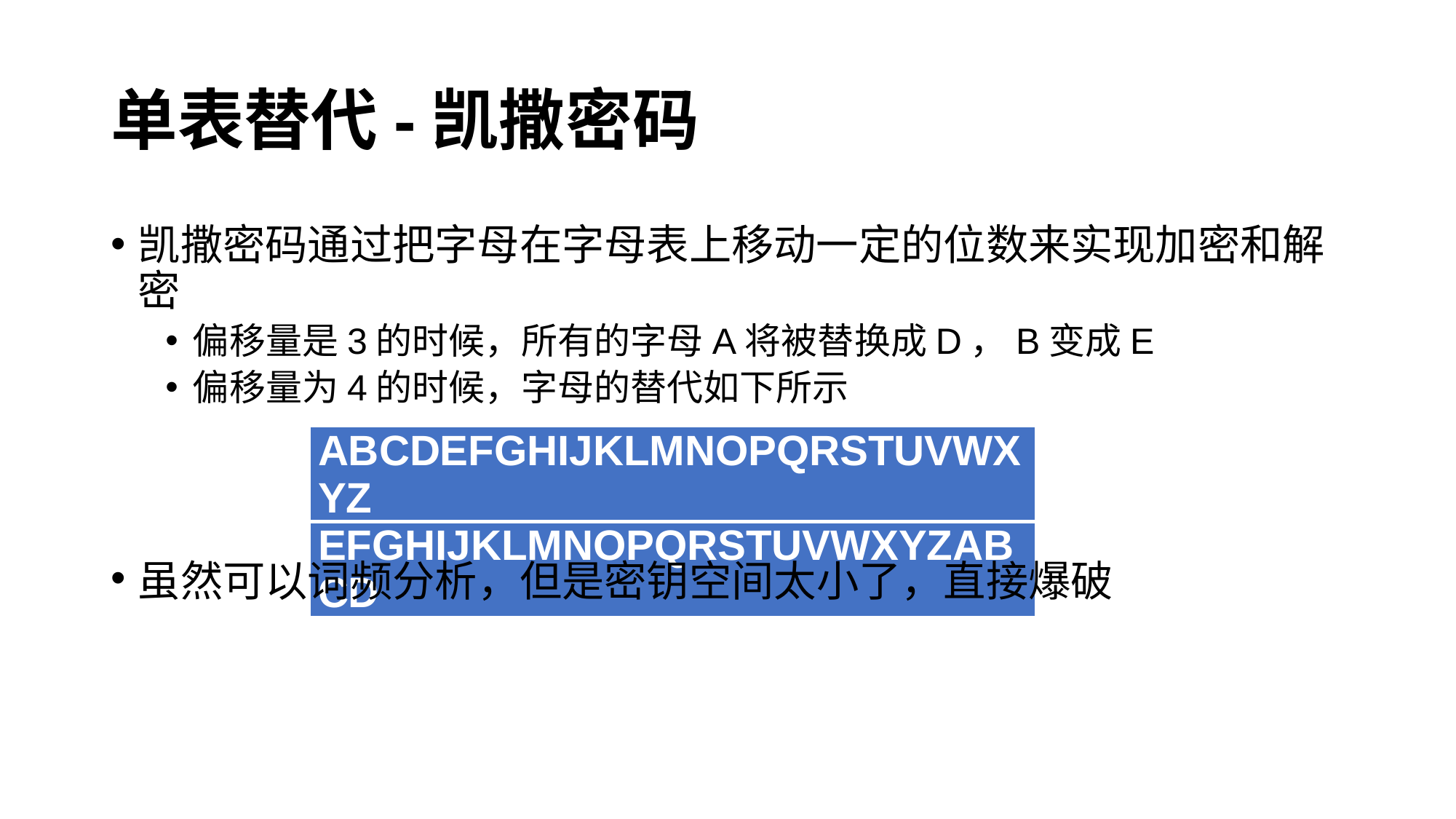

# 单表替代-凯撒密码
凯撒密码通过把字母在字母表上移动一定的位数来实现加密和解密
偏移量是3的时候，所有的字母A将被替换成D，B变成E
偏移量为4的时候，字母的替代如下所示
| ABCDEFGHIJKLMNOPQRSTUVWXYZ |
| --- |
| EFGHIJKLMNOPQRSTUVWXYZABCD |
虽然可以词频分析，但是密钥空间太小了，直接爆破